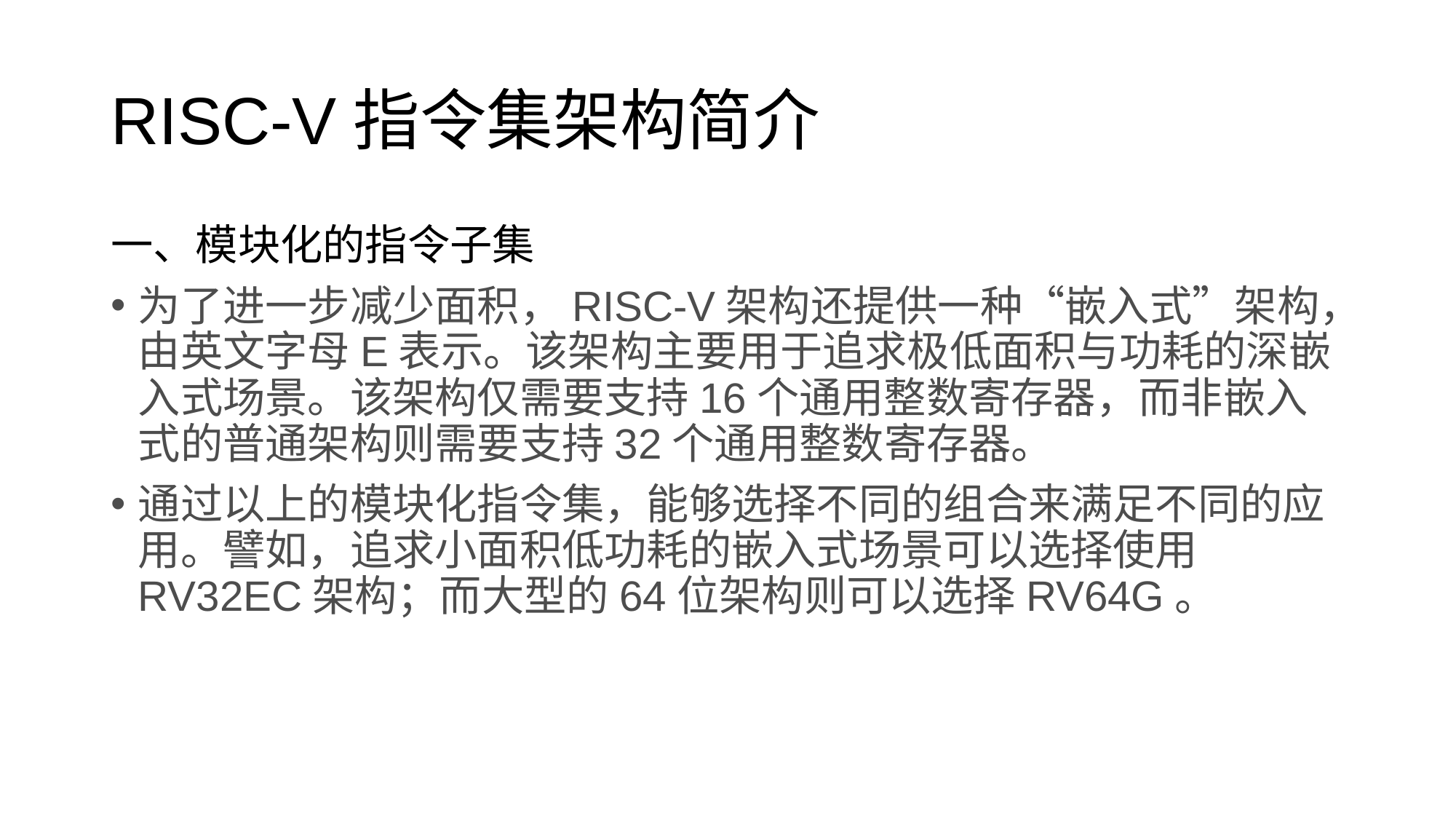

# RISC-V指令集架构简介
一、模块化的指令子集
为了进一步减少面积，RISC-V架构还提供一种“嵌入式”架构，由英文字母E表示。该架构主要用于追求极低面积与功耗的深嵌入式场景。该架构仅需要支持16个通用整数寄存器，而非嵌入式的普通架构则需要支持32个通用整数寄存器。
通过以上的模块化指令集，能够选择不同的组合来满足不同的应用。譬如，追求小面积低功耗的嵌入式场景可以选择使用RV32EC架构；而大型的64位架构则可以选择RV64G。